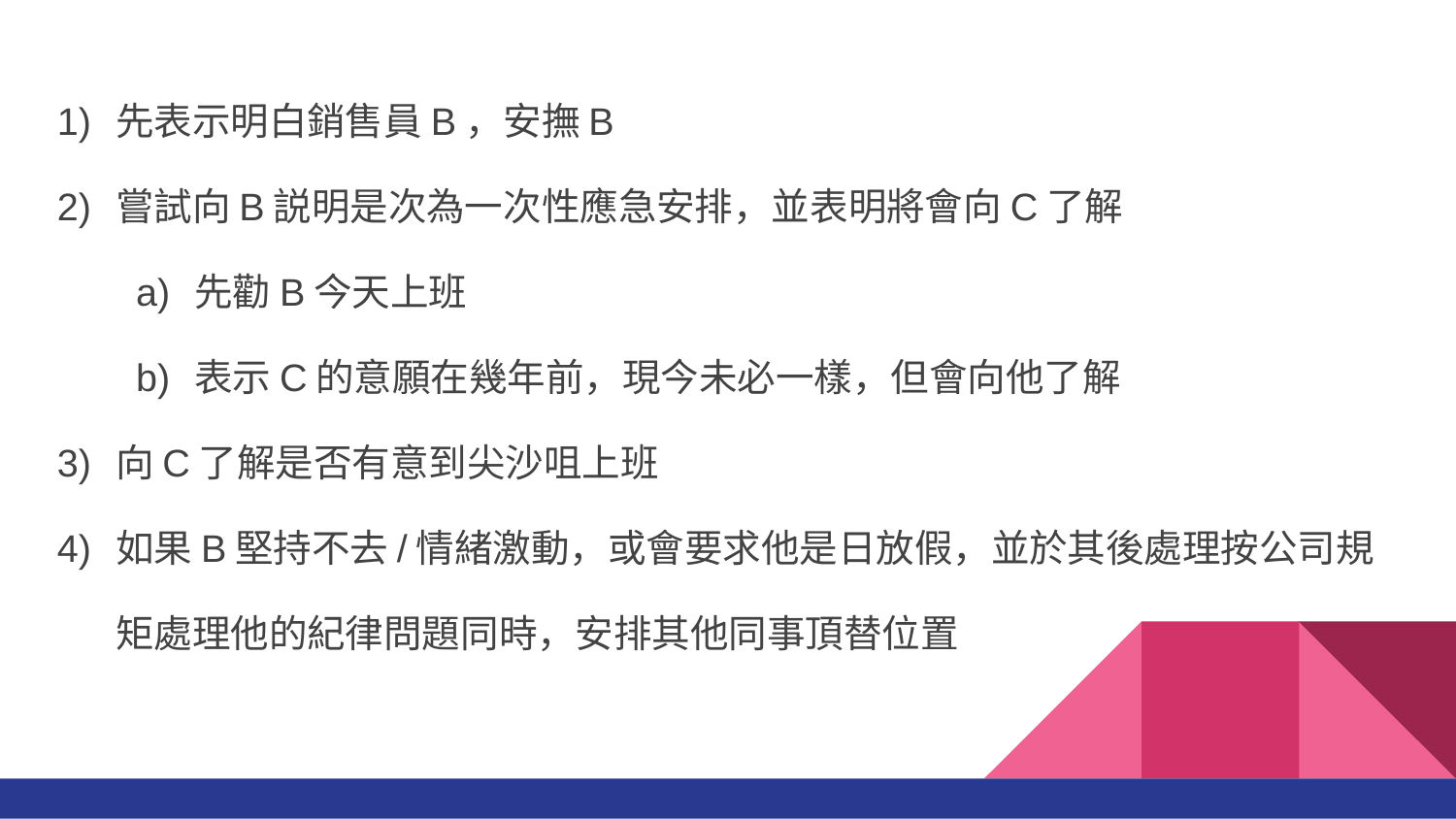

先表示明白銷售員B，安撫B
嘗試向B説明是次為一次性應急安排，並表明將會向C了解
先勸B今天上班
表示C的意願在幾年前，現今未必一樣，但會向他了解
向C了解是否有意到尖沙咀上班
如果B堅持不去/情緒激動，或會要求他是日放假，並於其後處理按公司規矩處理他的紀律問題同時，安排其他同事頂替位置